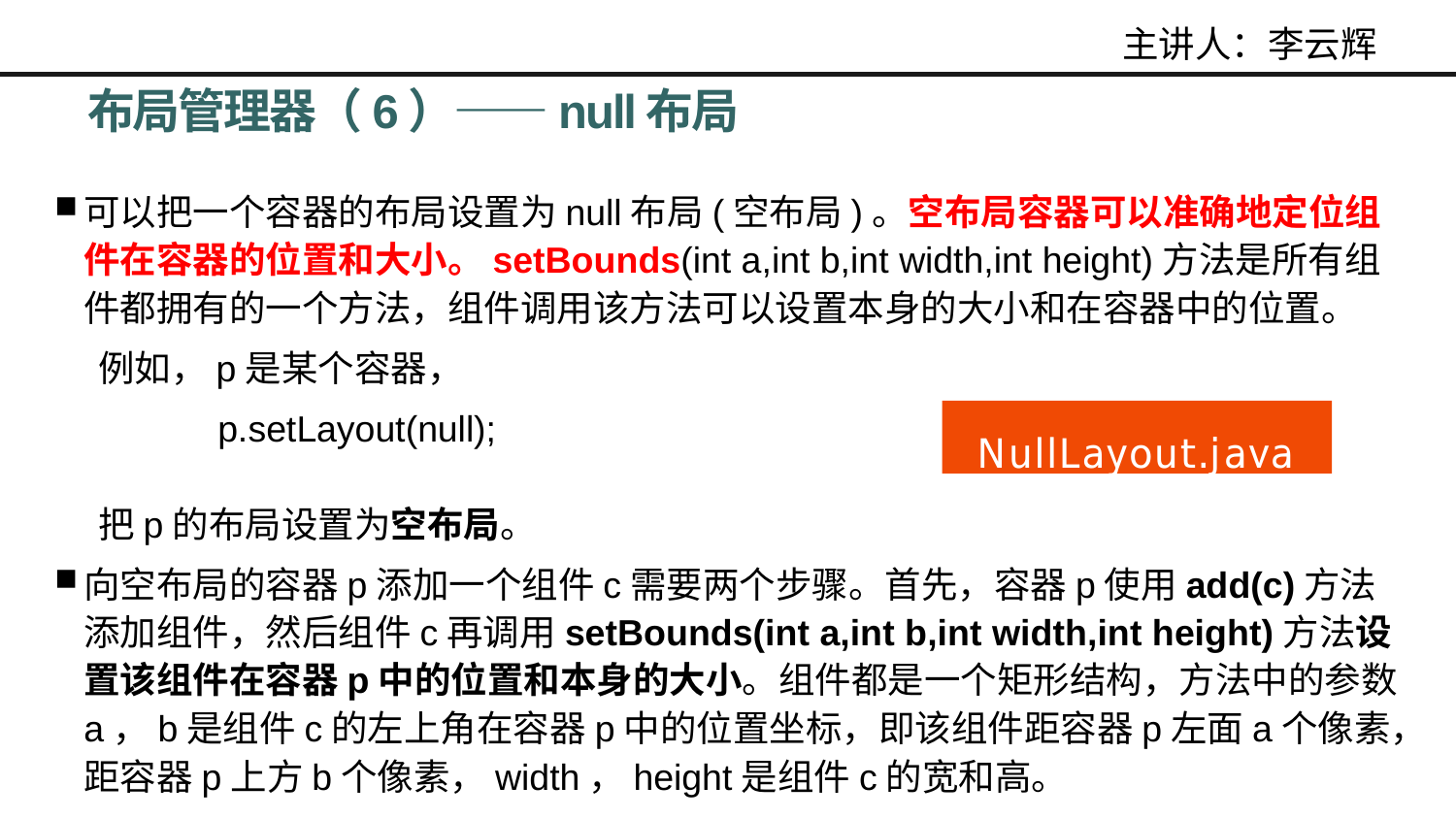

# 布局管理器（6）——null布局
可以把一个容器的布局设置为null布局(空布局)。空布局容器可以准确地定位组件在容器的位置和大小。setBounds(int a,int b,int width,int height)方法是所有组件都拥有的一个方法，组件调用该方法可以设置本身的大小和在容器中的位置。
例如，p是某个容器，
                p.setLayout(null);

把p的布局设置为空布局。
向空布局的容器p添加一个组件c需要两个步骤。首先，容器p使用add(c)方法添加组件，然后组件c再调用setBounds(int a,int b,int width,int height)方法设置该组件在容器p中的位置和本身的大小。组件都是一个矩形结构，方法中的参数a，b是组件c的左上角在容器p中的位置坐标，即该组件距容器p左面a个像素，距容器p上方b个像素，width，height是组件c的宽和高。

NullLayout.java